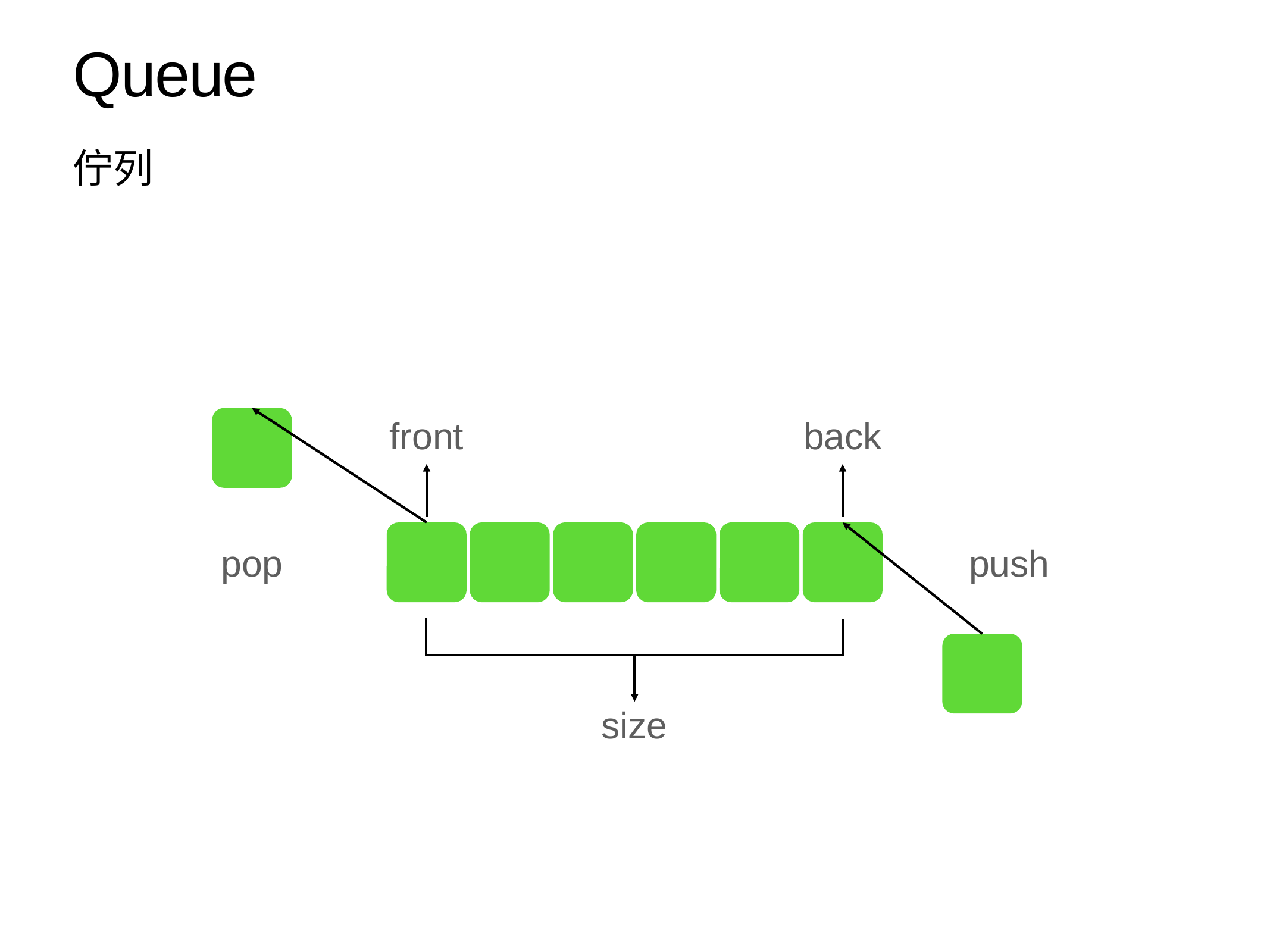

# Queue
佇列
front
back

pop
push

size